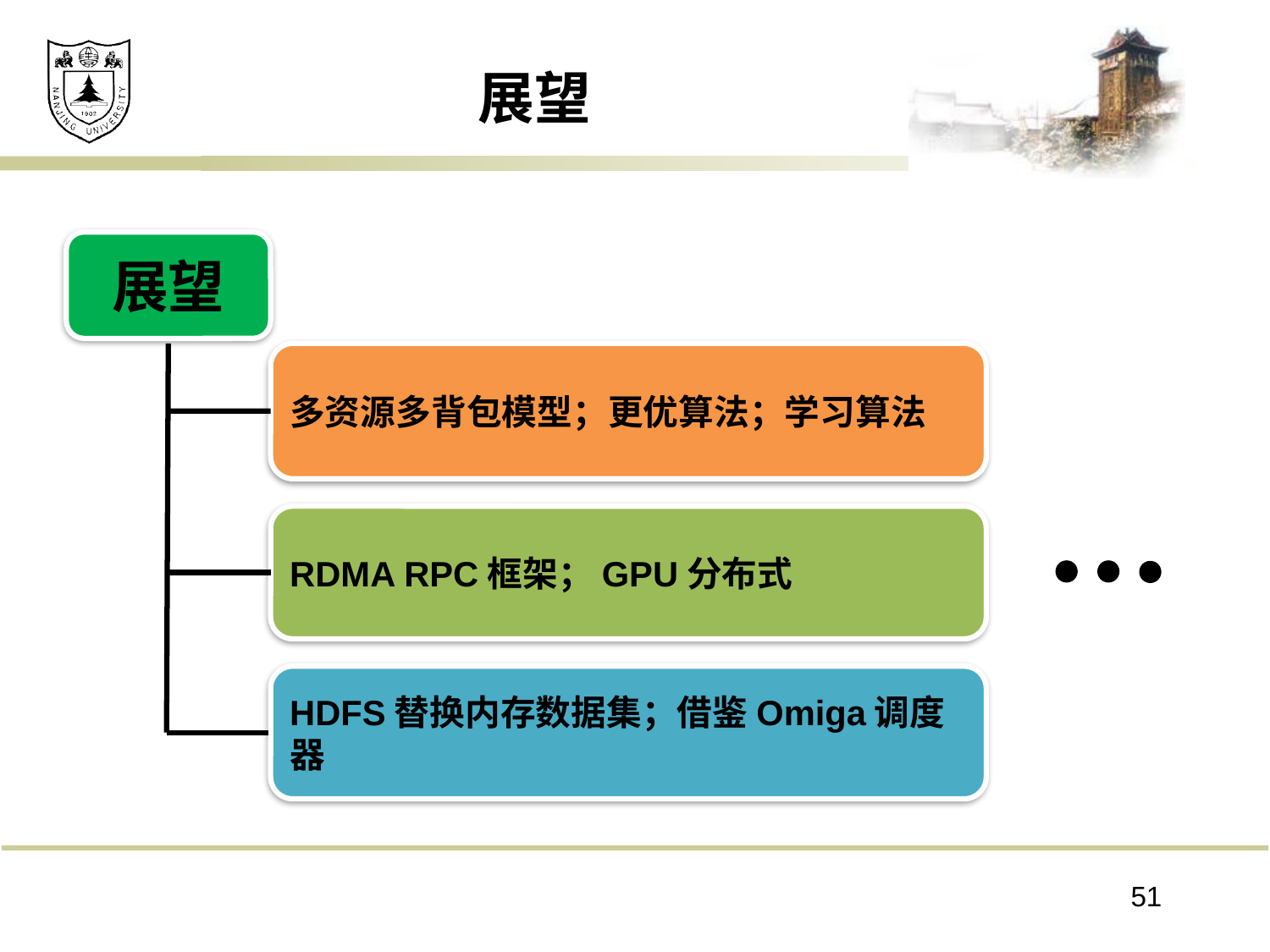

展望
展望
多资源多背包模型；更优算法；学习算法
RDMA RPC框架；GPU分布式

HDFS替换内存数据集；借鉴Omiga调度器
51